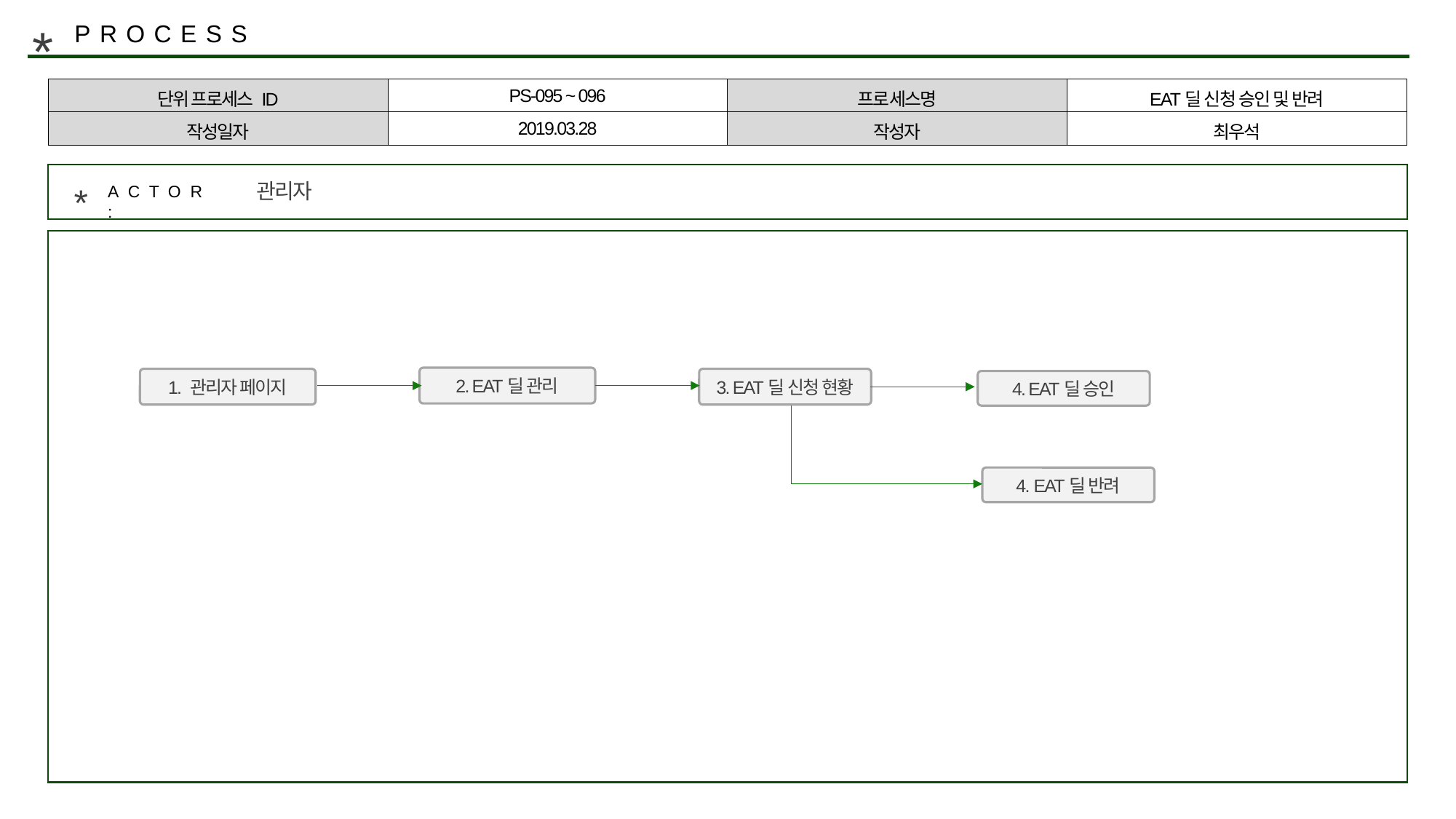

*
PROCESS
| 단위 프로세스 ID | PS-095 ~ 096 | 프로세스명 | EAT딜 신청 승인 및 반려 |
| --- | --- | --- | --- |
| 작성일자 | 2019.03.28 | 작성자 | 최우석 |

관리자
*
ACTOR :

2. EAT딜 관리
1. 관리자 페이지
3. EAT딜 신청 현황
4. EAT딜 승인
4. EAT딜 반려